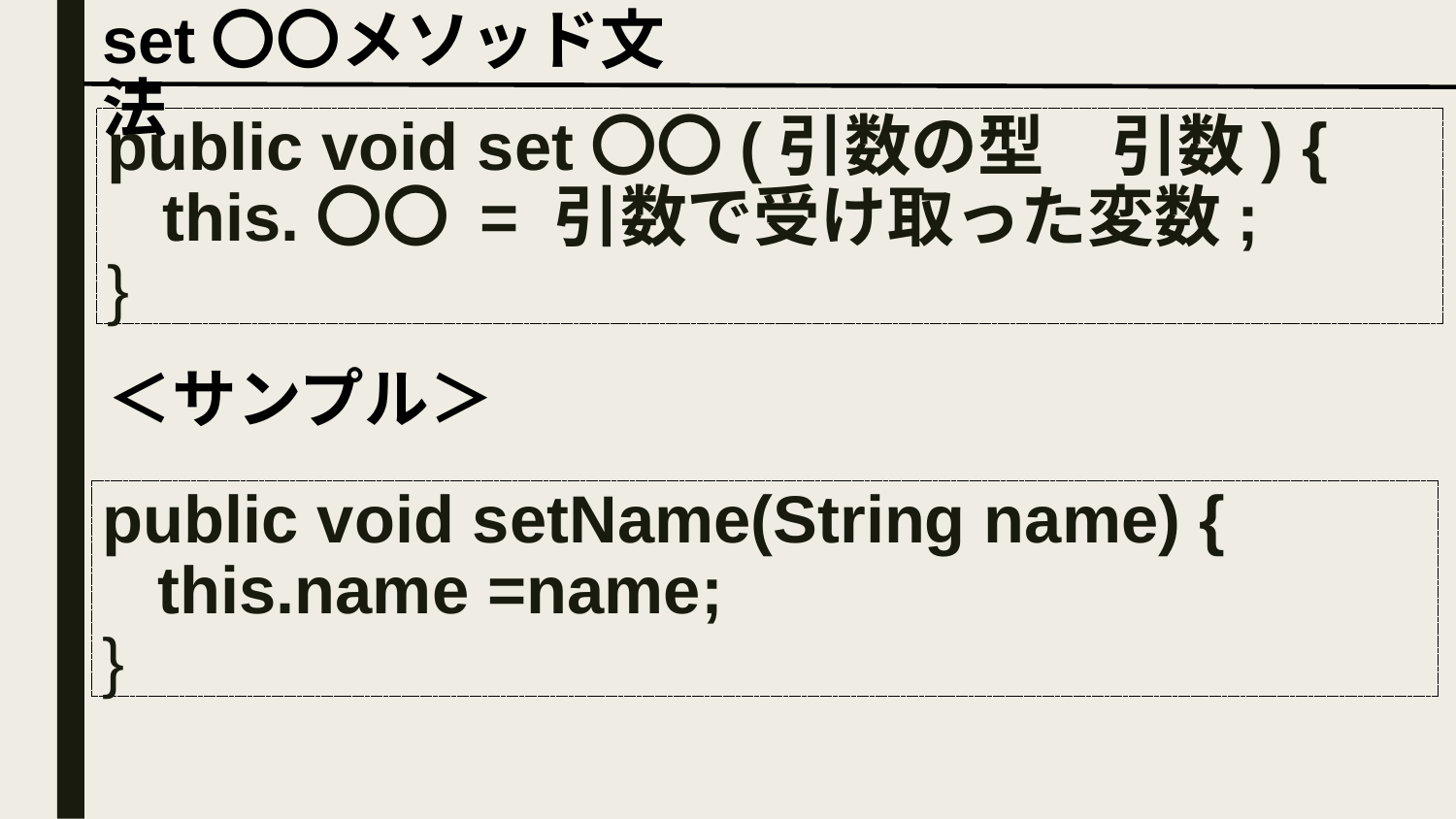

# set〇〇メソッド文法
public void set〇〇(引数の型　引数) {
   this.〇〇 = 引数で受け取った変数;
}
＜サンプル＞
public void setName(String name) {
   this.name =name;
}